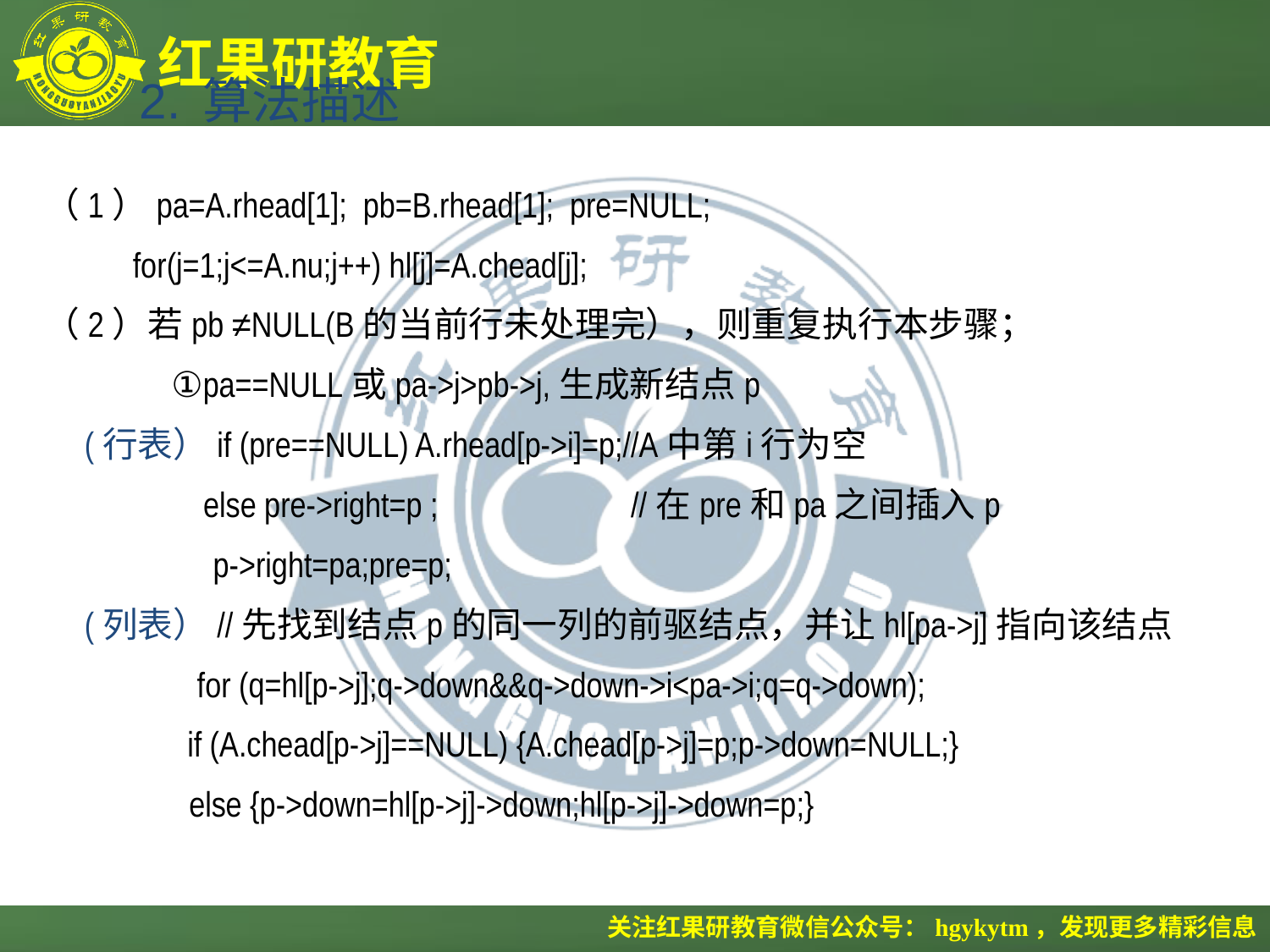

算法描述
（1）pa=A.rhead[1];  pb=B.rhead[1];  pre=NULL;
           for(j=1;j<=A.nu;j++) hl[j]=A.chead[j];
（2）若pb ≠NULL(B的当前行未处理完），则重复执行本步骤；
  	①pa==NULL或pa->j>pb->j,生成新结点p
     (行表）if (pre==NULL) A.rhead[p->i]=p;//A中第i行为空
    	    else pre->right=p ;                        //在pre和pa之间插入p
                     p->right=pa;pre=p;
     (列表）//先找到结点p的同一列的前驱结点，并让hl[pa->j]指向该结点
                   for (q=hl[p->j];q->down&&q->down->i<pa->i;q=q->down);
	  if (A.chead[p->j]==NULL) {A.chead[p->j]=p;p->down=NULL;}
                  else {p->down=hl[p->j]->down;hl[p->j]->down=p;}